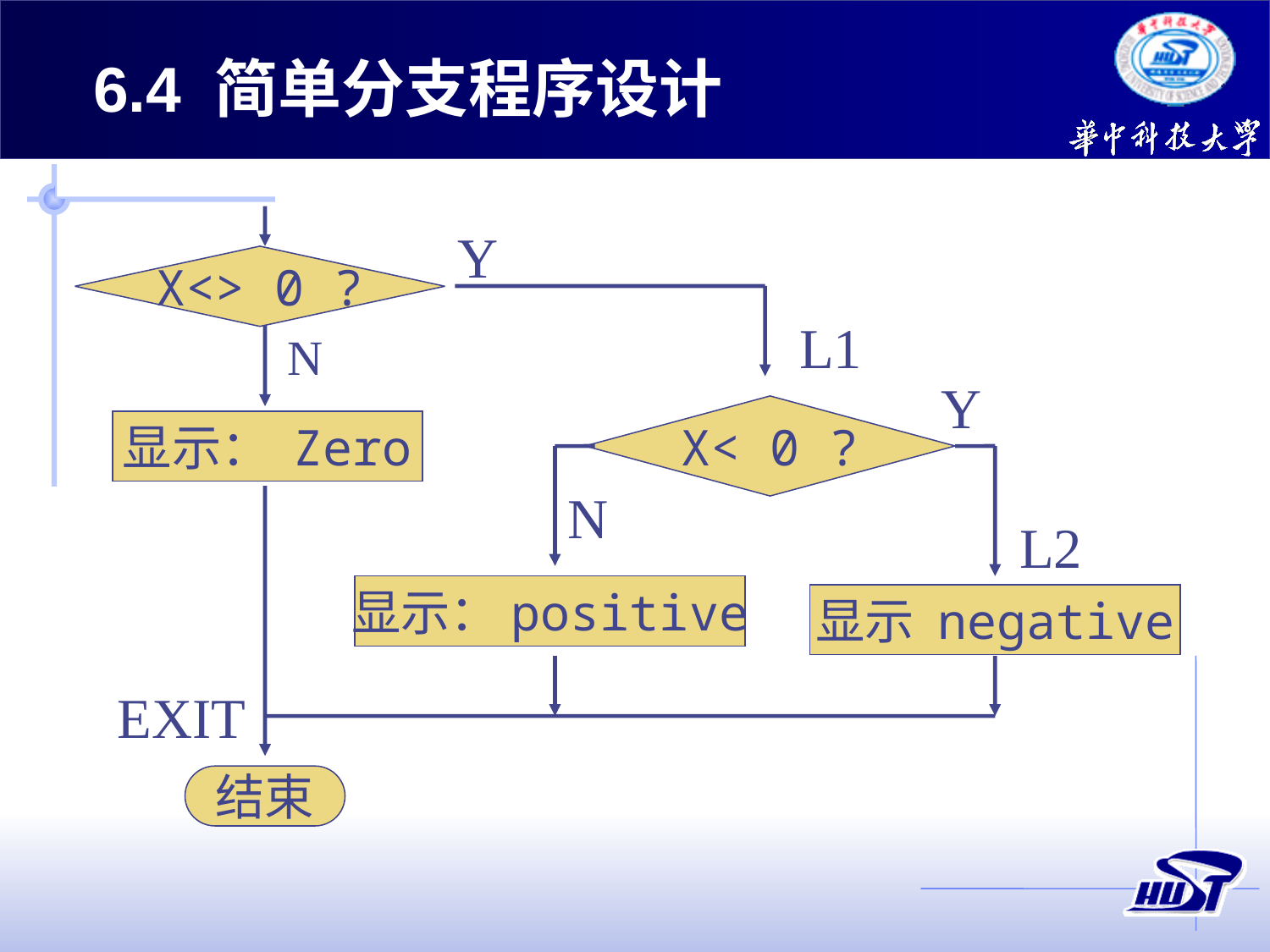

6.4 简单分支程序设计

Y
X<> 0 ?

L1
L2
EXIT

N
Y
X< 0 ?
显示： Zero

N

显示：positive
显示 negative

结束